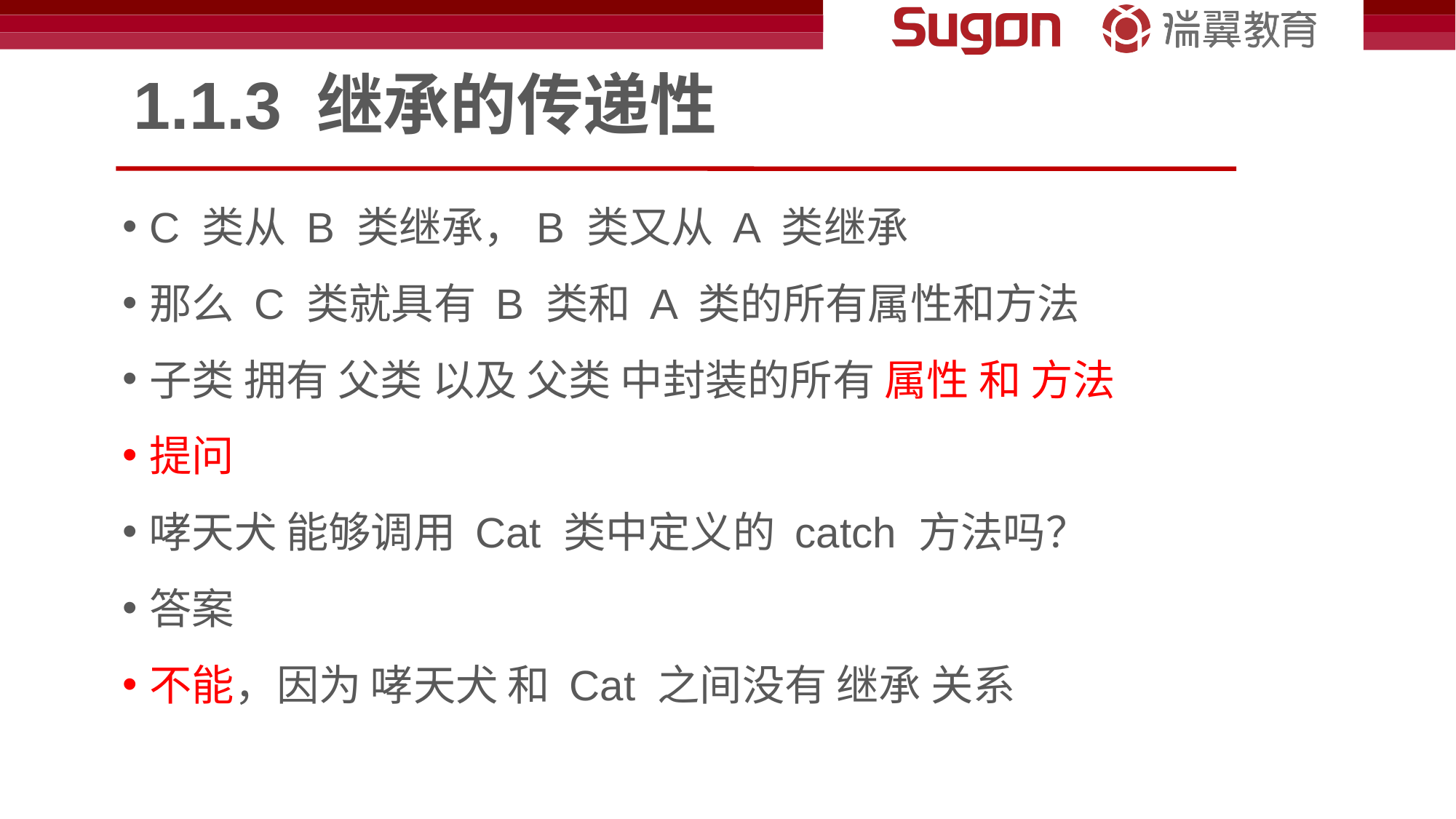

# 1.1.3 继承的传递性
C 类从 B 类继承，B 类又从 A 类继承
那么 C 类就具有 B 类和 A 类的所有属性和方法
子类 拥有 父类 以及 父类 中封装的所有 属性 和 方法
提问
哮天犬 能够调用 Cat 类中定义的 catch 方法吗？
答案
不能，因为 哮天犬 和 Cat 之间没有 继承 关系